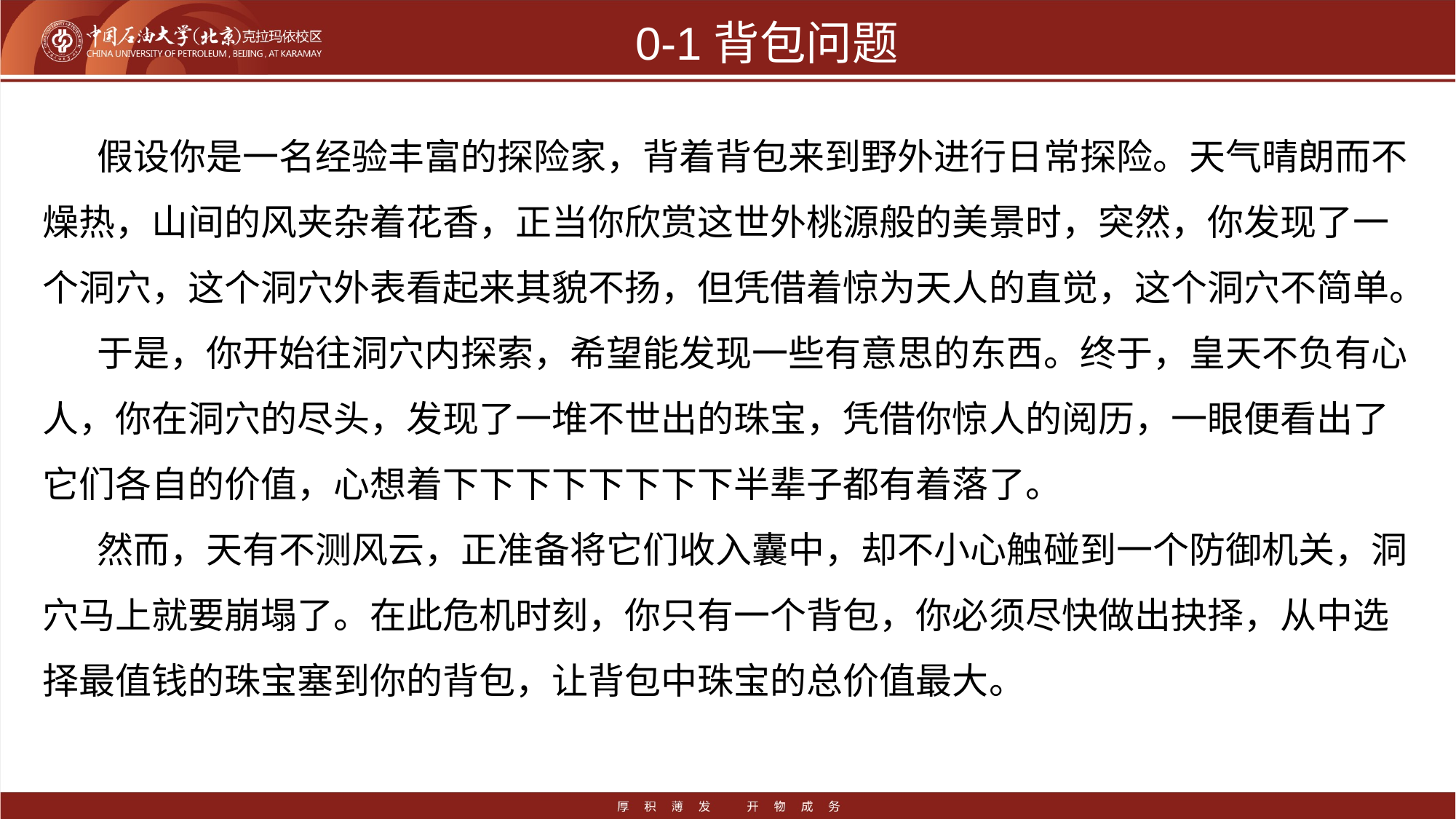

# 0-1背包问题
假设你是一名经验丰富的探险家，背着背包来到野外进行日常探险。天气晴朗而不燥热，山间的风夹杂着花香，正当你欣赏这世外桃源般的美景时，突然，你发现了一个洞穴，这个洞穴外表看起来其貌不扬，但凭借着惊为天人的直觉，这个洞穴不简单。
于是，你开始往洞穴内探索，希望能发现一些有意思的东西。终于，皇天不负有心人，你在洞穴的尽头，发现了一堆不世出的珠宝，凭借你惊人的阅历，一眼便看出了它们各自的价值，心想着下下下下下下下下半辈子都有着落了。
然而，天有不测风云，正准备将它们收入囊中，却不小心触碰到一个防御机关，洞穴马上就要崩塌了。在此危机时刻，你只有一个背包，你必须尽快做出抉择，从中选择最值钱的珠宝塞到你的背包，让背包中珠宝的总价值最大。